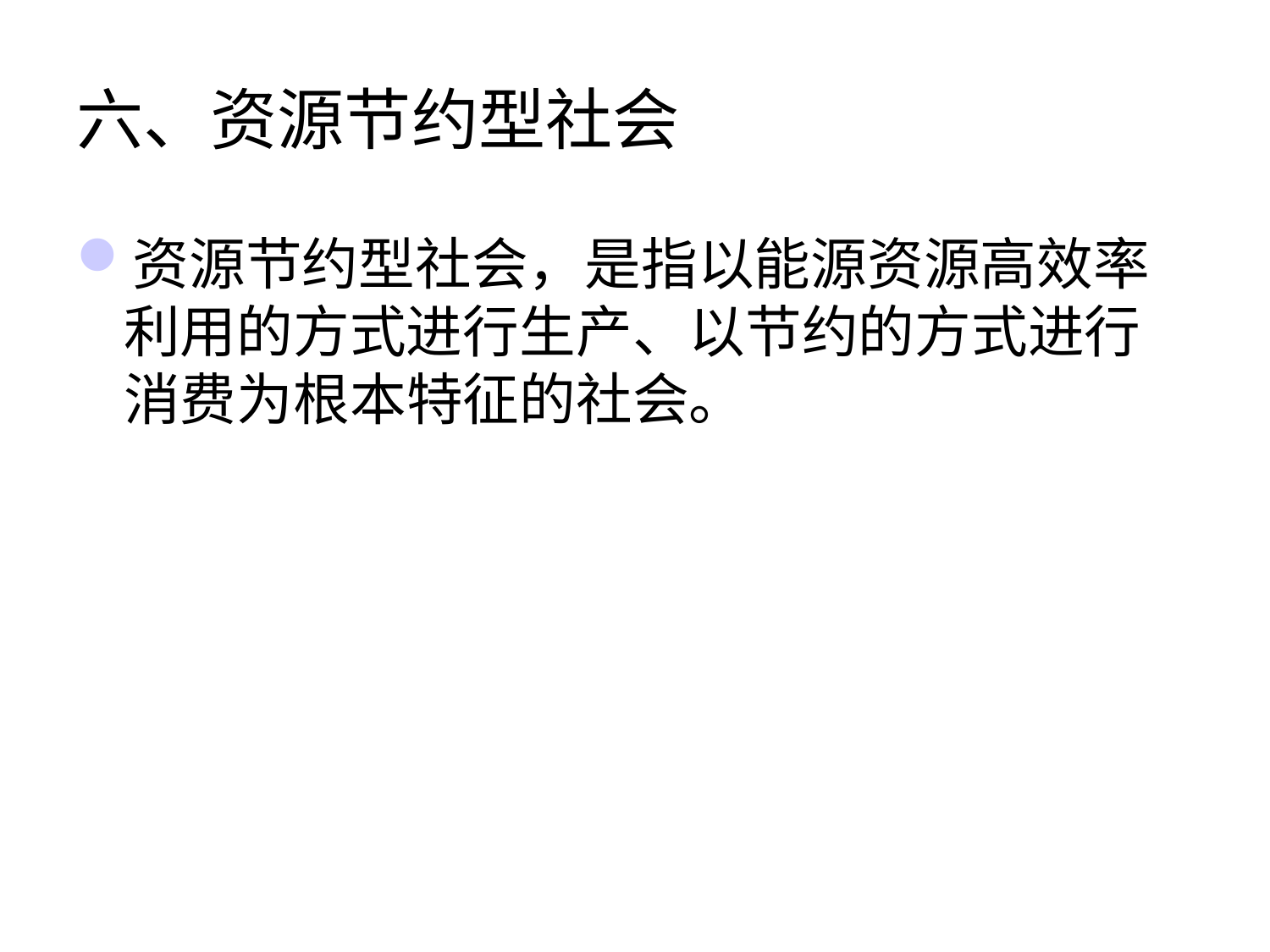

# 六、资源节约型社会
资源节约型社会，是指以能源资源高效率利用的方式进行生产、以节约的方式进行消费为根本特征的社会。